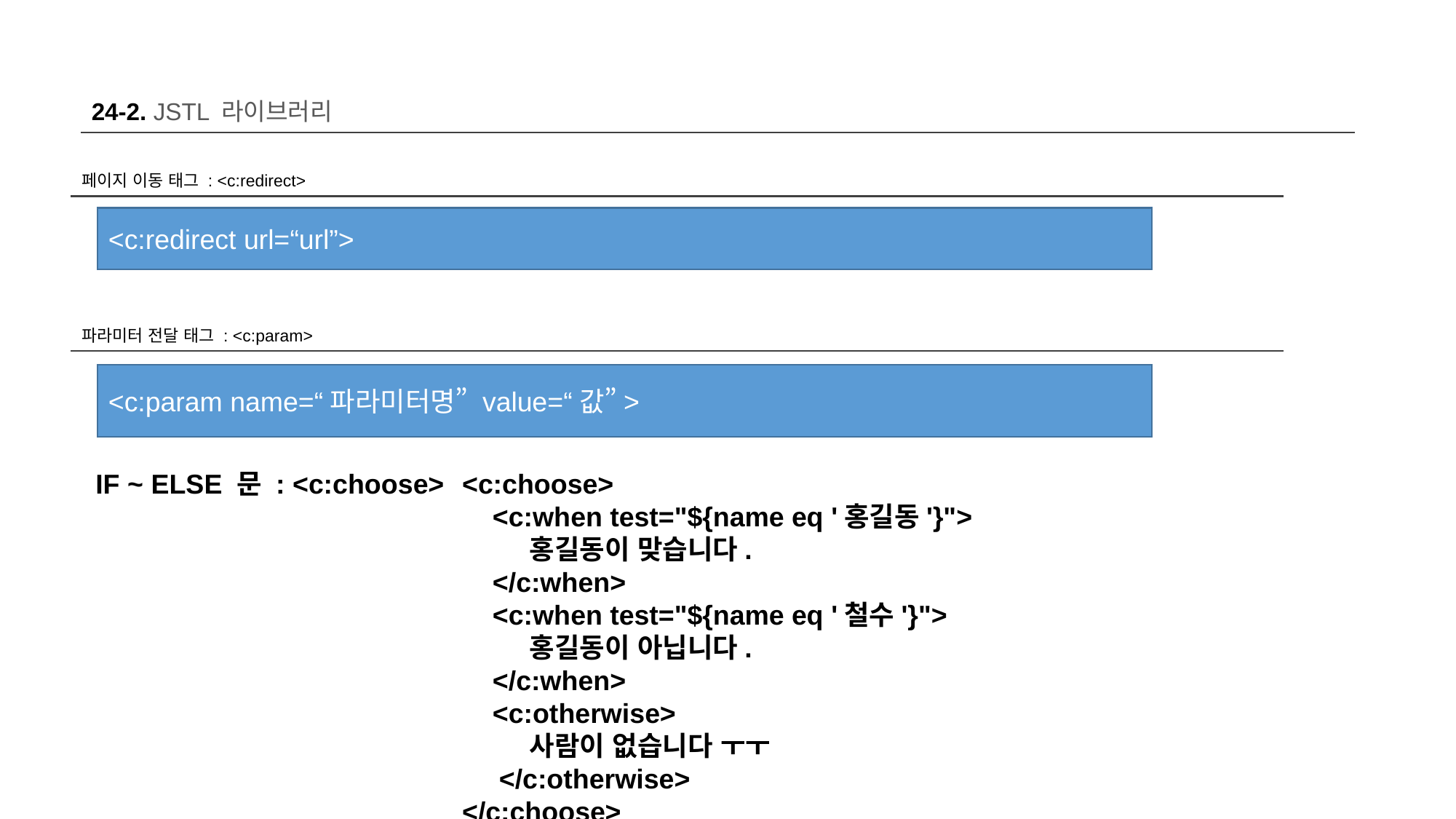

24-2. JSTL 라이브러리
페이지 이동 태그 : <c:redirect>
<c:redirect url=“url”>
파라미터 전달 태그 : <c:param>
<c:param name=“파라미터명” value=“값”>
 IF ~ ELSE 문 : <c:choose>
<c:choose>
    <c:when test="${name eq '홍길동'}">
        홍길동이 맞습니다.
    </c:when>
    <c:when test="${name eq '철수'}">
        홍길동이 아닙니다.
    </c:when>
    <c:otherwise>
        사람이 없습니다 ㅜㅜ
    </c:otherwise>
</c:choose>
출처: https://fruitdev.tistory.com/131 [과일가게 개발자]
9